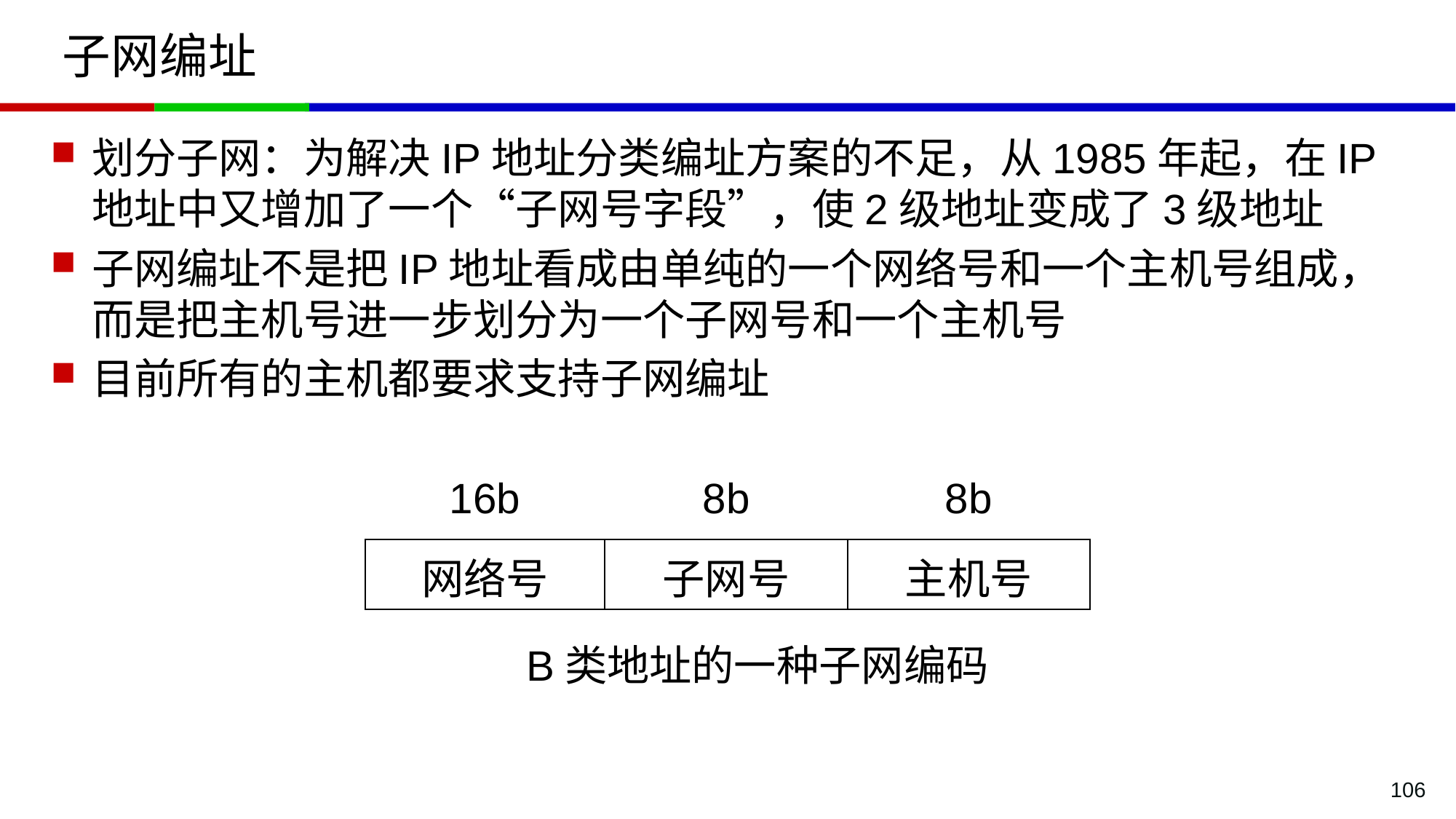

# 子网编址
划分子网：为解决IP地址分类编址方案的不足，从1985年起，在IP地址中又增加了一个“子网号字段”，使2级地址变成了3级地址
子网编址不是把IP地址看成由单纯的一个网络号和一个主机号组成，而是把主机号进一步划分为一个子网号和一个主机号
目前所有的主机都要求支持子网编址

| 16b | 8b | 8b |
| --- | --- | --- |
| 网络号 | 子网号 | 主机号 |
B类地址的一种子网编码
106